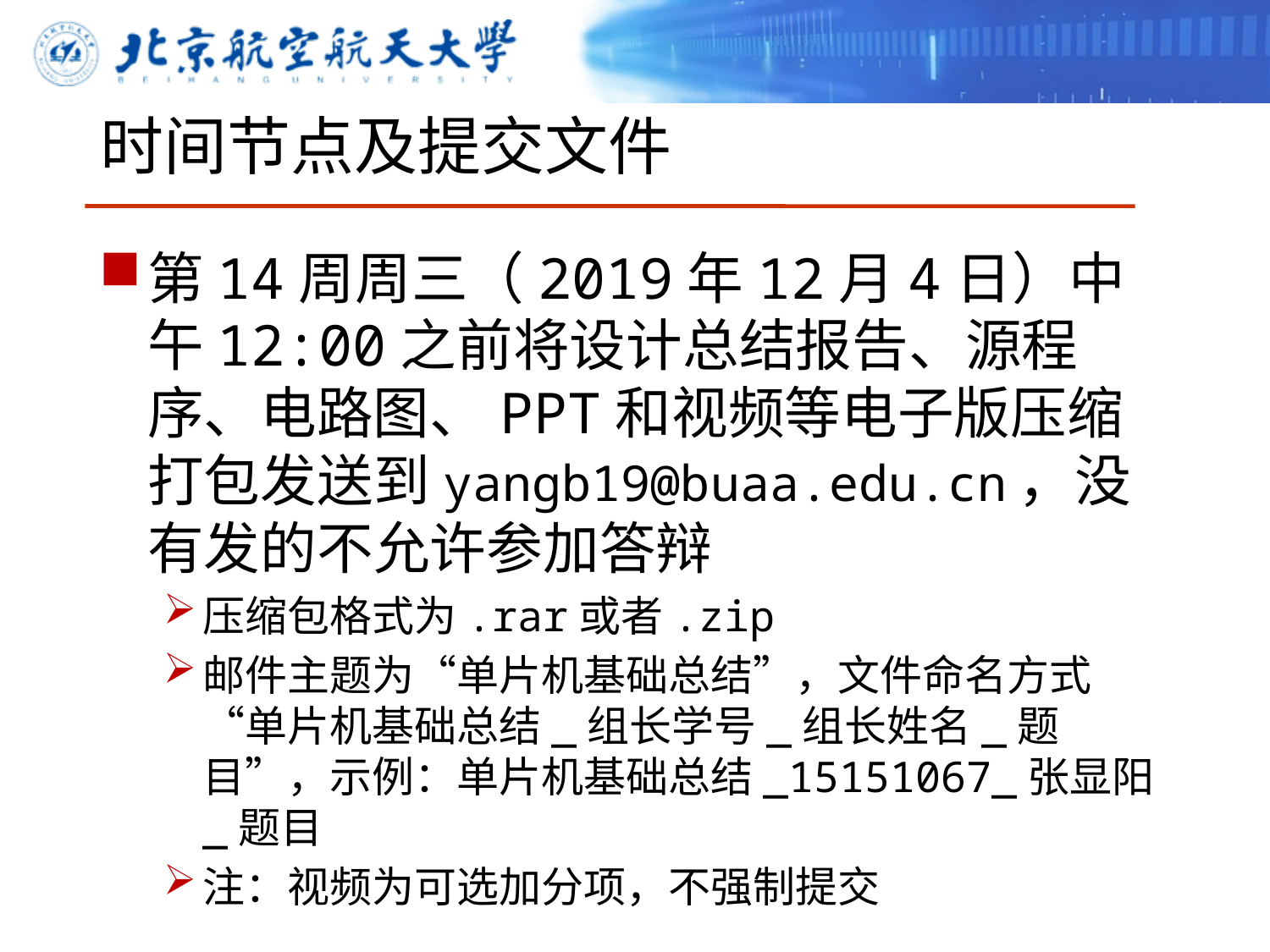

# 时间节点及提交文件
第14周周三（2019年12月4日）中午12:00之前将设计总结报告、源程序、电路图、PPT和视频等电子版压缩打包发送到yangb19@buaa.edu.cn，没有发的不允许参加答辩
压缩包格式为.rar或者.zip
邮件主题为“单片机基础总结”，文件命名方式“单片机基础总结_组长学号_组长姓名_题目”，示例：单片机基础总结_15151067_张显阳_题目
注：视频为可选加分项，不强制提交